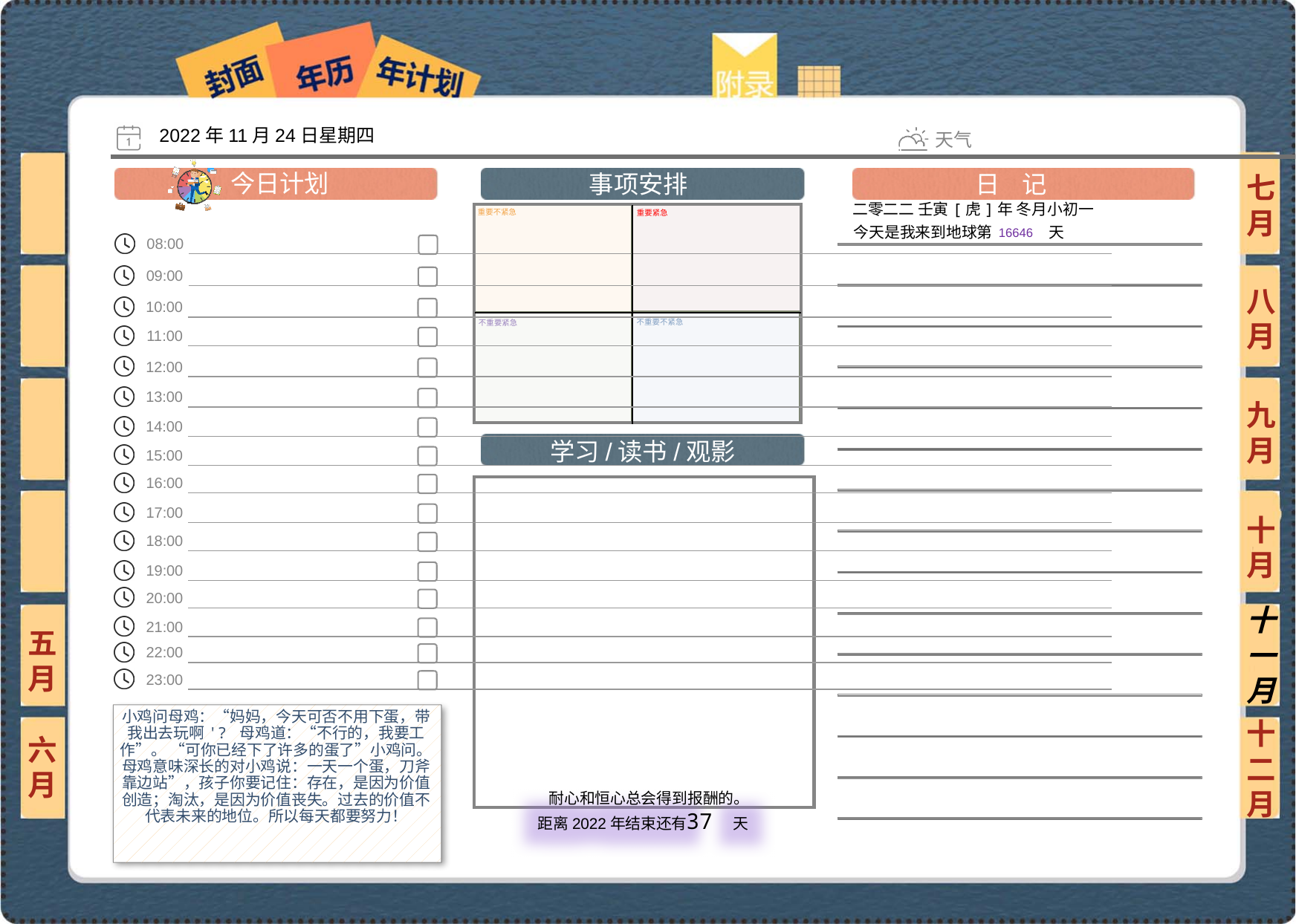

2022年11月24日星期四
七月
二零二二 壬寅[虎]年 冬月小初一
16646
八月
九月
十月
十一月
五月
小鸡问母鸡：“妈妈，今天可否不用下蛋，带我出去玩啊'? 母鸡道：“不行的，我要工作”。 “可你已经下了许多的蛋了”小鸡问。 母鸡意味深长的对小鸡说：一天一个蛋，刀斧靠边站”，孩子你要记住：存在，是因为价值创造；淘汰，是因为价值丧失。过去的价值不代表未来的地位。所以每天都要努力！

六月
十二月
37
 耐心和恒心总会得到报酬的。